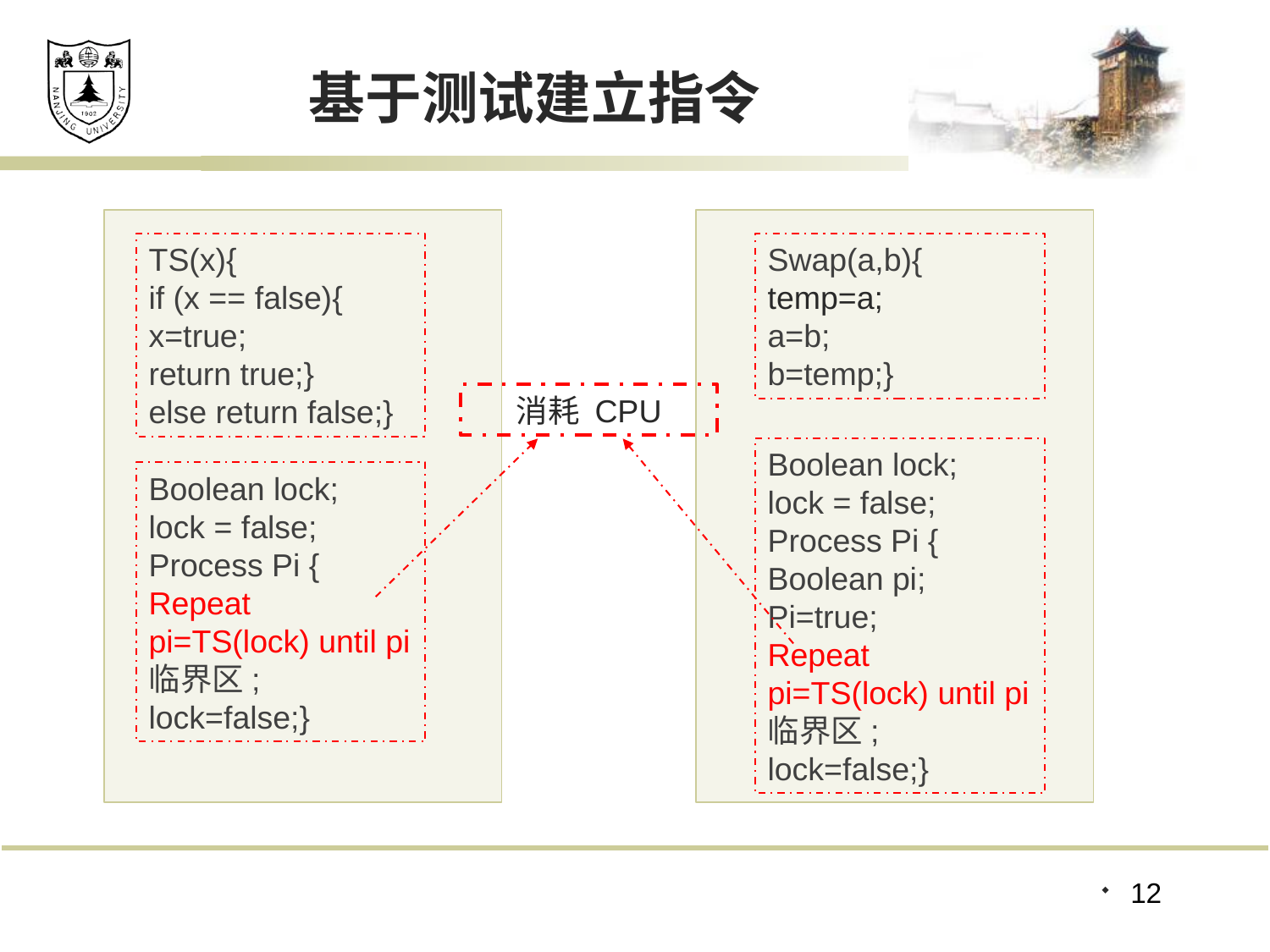

# 基于测试建立指令

TS(x){
if (x == false){
x=true;
return true;}
else return false;}
Swap(a,b){
temp=a;
a=b;
b=temp;}
消耗 CPU
Boolean lock;
lock = false;
Process Pi {
Boolean pi;
Pi=true;
Repeat pi=TS(lock) until pi
临界区;
lock=false;}
Boolean lock;
lock = false;
Process Pi {
Repeat pi=TS(lock) until pi
临界区;
lock=false;}
12